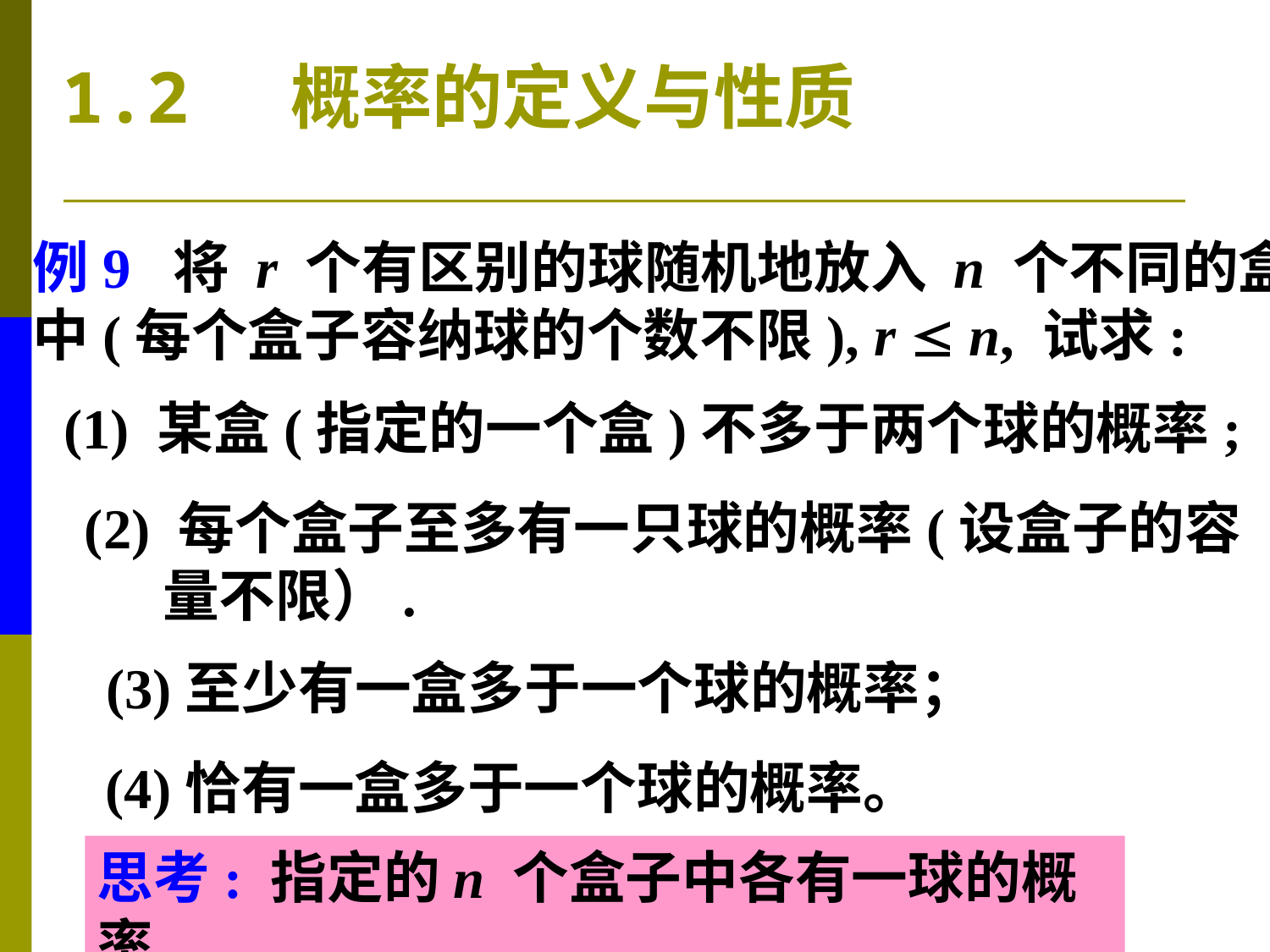

1.2  概率的定义与性质
例9  将 r 个有区别的球随机地放入 n 个不同的盒
中(每个盒子容纳球的个数不限), r ≤ n, 试求:
(1) 某盒(指定的一个盒)不多于两个球的概率;
(2) 每个盒子至多有一只球的概率(设盒子的容
     量不限）.
(3)至少有一盒多于一个球的概率；
(4)恰有一盒多于一个球的概率。
思考: 指定的n 个盒子中各有一球的概率.